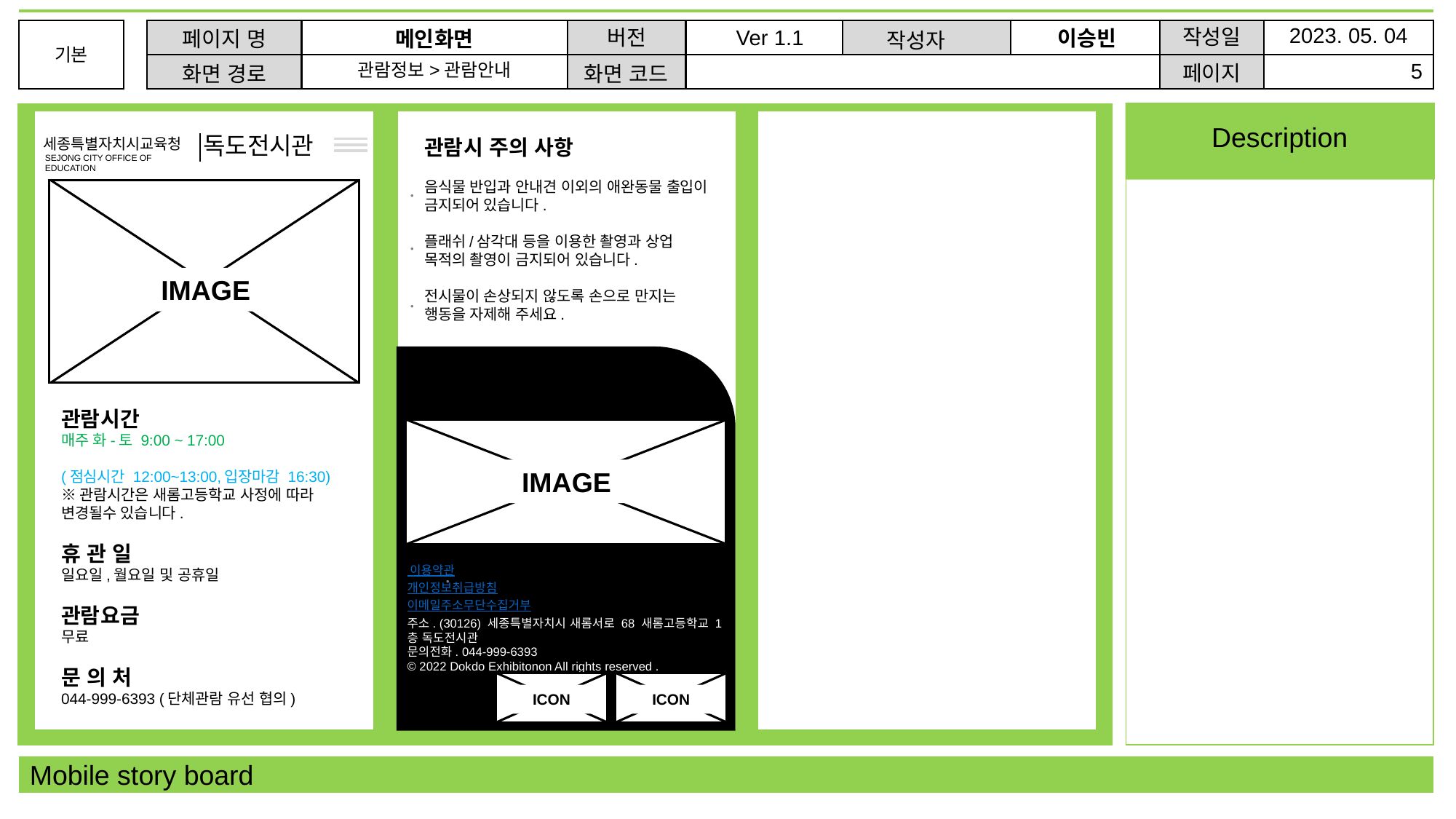

2023. 05. 04
작성일
Ver 1.1
버전
이승빈
페이지 명
메인화면

기본

기본
작성자
기본
5
관람정보>관람안내
페이지
화면 코드
화면 경로

기본
기본
기본
기본
Description
독도전시관
세종특별자치시교육청
SEJONG CITY OFFICE OF EDUCATION

관람시 주의 사항

음식물 반입과 안내견 이외의 애완동물 출입이 금지되어 있습니다.

플래쉬/삼각대 등을 이용한 촬영과 상업 목적의 촬영이 금지되어 있습니다.

전시물이 손상되지 않도록 손으로 만지는 행동을 자제해 주세요.

IMAGE
●

●

●

IMAGE
 이용약관
개인정보취급방침
이메일주소무단수집거부
주소. (30126) 세종특별자치시 새롬서로 68 새롬고등학교 1층 독도전시관
문의전화. 044-999-6393
© 2022 Dokdo Exhibitonon All rights reserved .

ICON

ICON
관람시간
매주 화-토 9:00 ~ 17:00

(점심시간 12:00~13:00,입장마감 16:30)
※관람시간은 새롬고등학교 사정에 따라 변경될수 있습니다.

휴 관 일
일요일,월요일 및 공휴일

관람요금
무료

문 의 처
044-999-6393 (단체관람 유선 협의)

●

Mobile story board